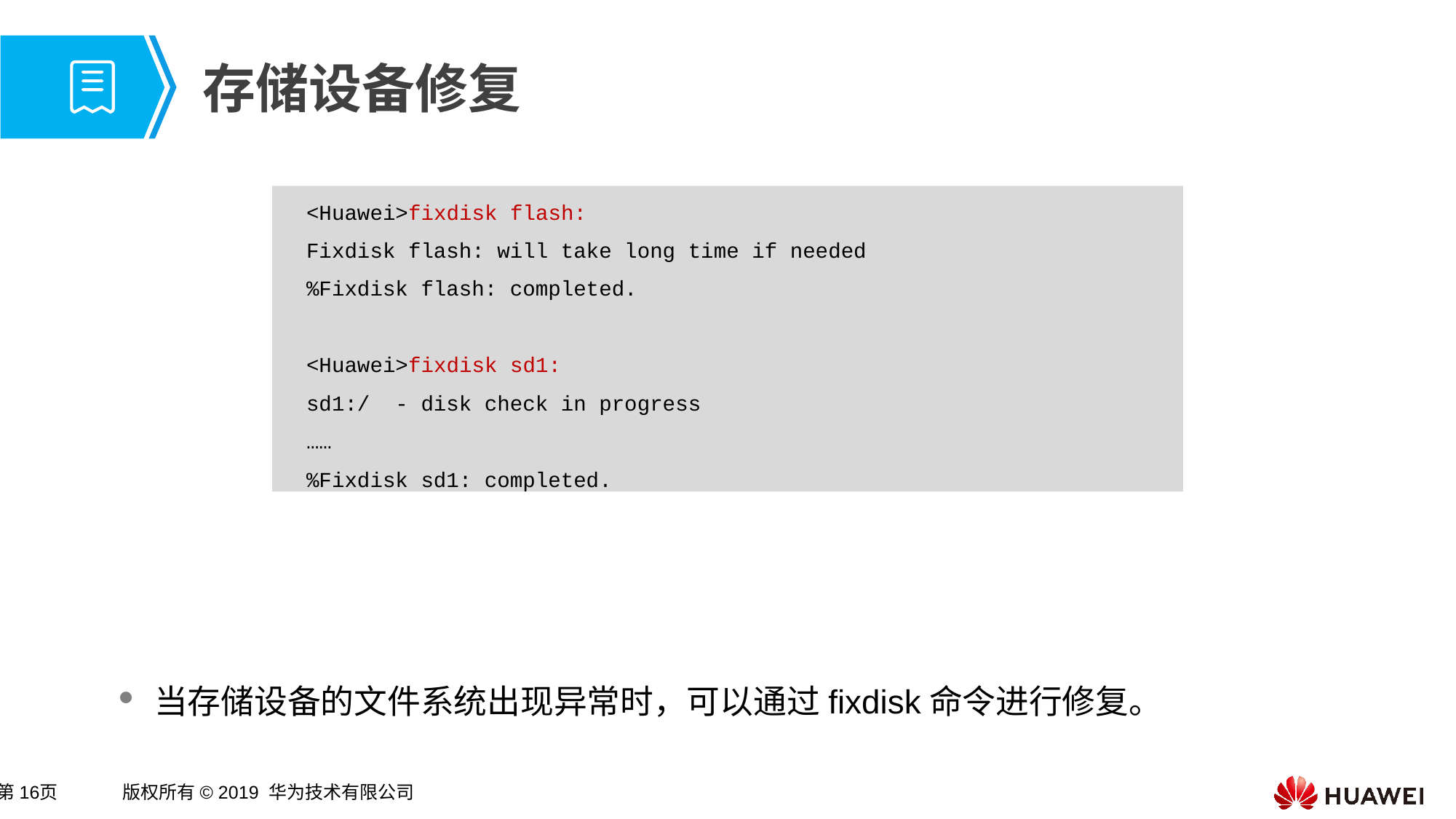

# 存储设备修复

当存储设备的文件系统出现异常时，可以通过fixdisk命令进行修复。

<Huawei>fixdisk flash:
Fixdisk flash: will take long time if needed
%Fixdisk flash: completed.

<Huawei>fixdisk sd1:
sd1:/  - disk check in progress
……
%Fixdisk sd1: completed.